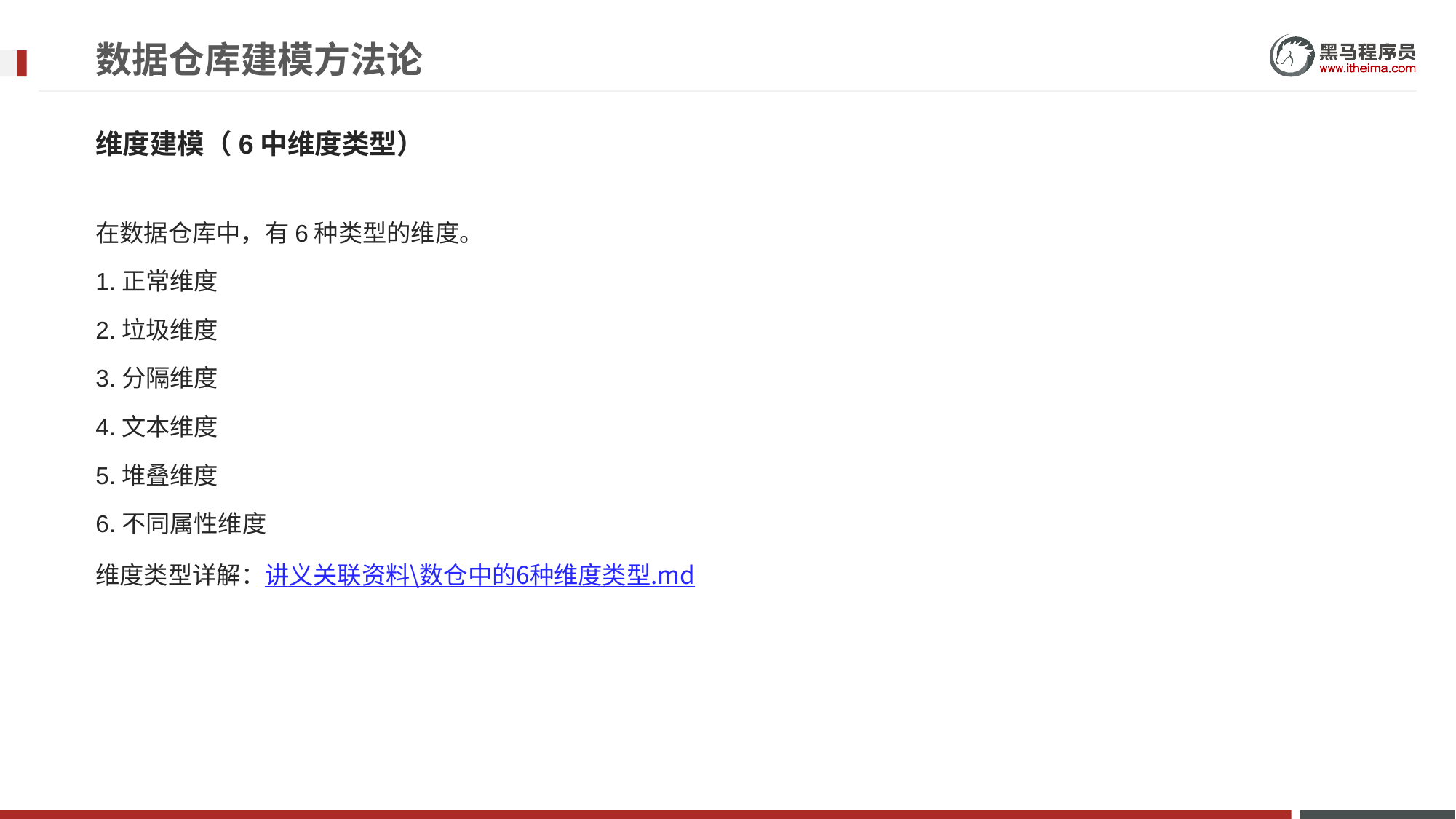

# 数据仓库建模方法论
维度建模（6中维度类型）
在数据仓库中，有6种类型的维度。
1.正常维度
2.垃圾维度
3.分隔维度
4.文本维度
5.堆叠维度
6.不同属性维度
维度类型详解：讲义关联资料\数仓中的6种维度类型.md